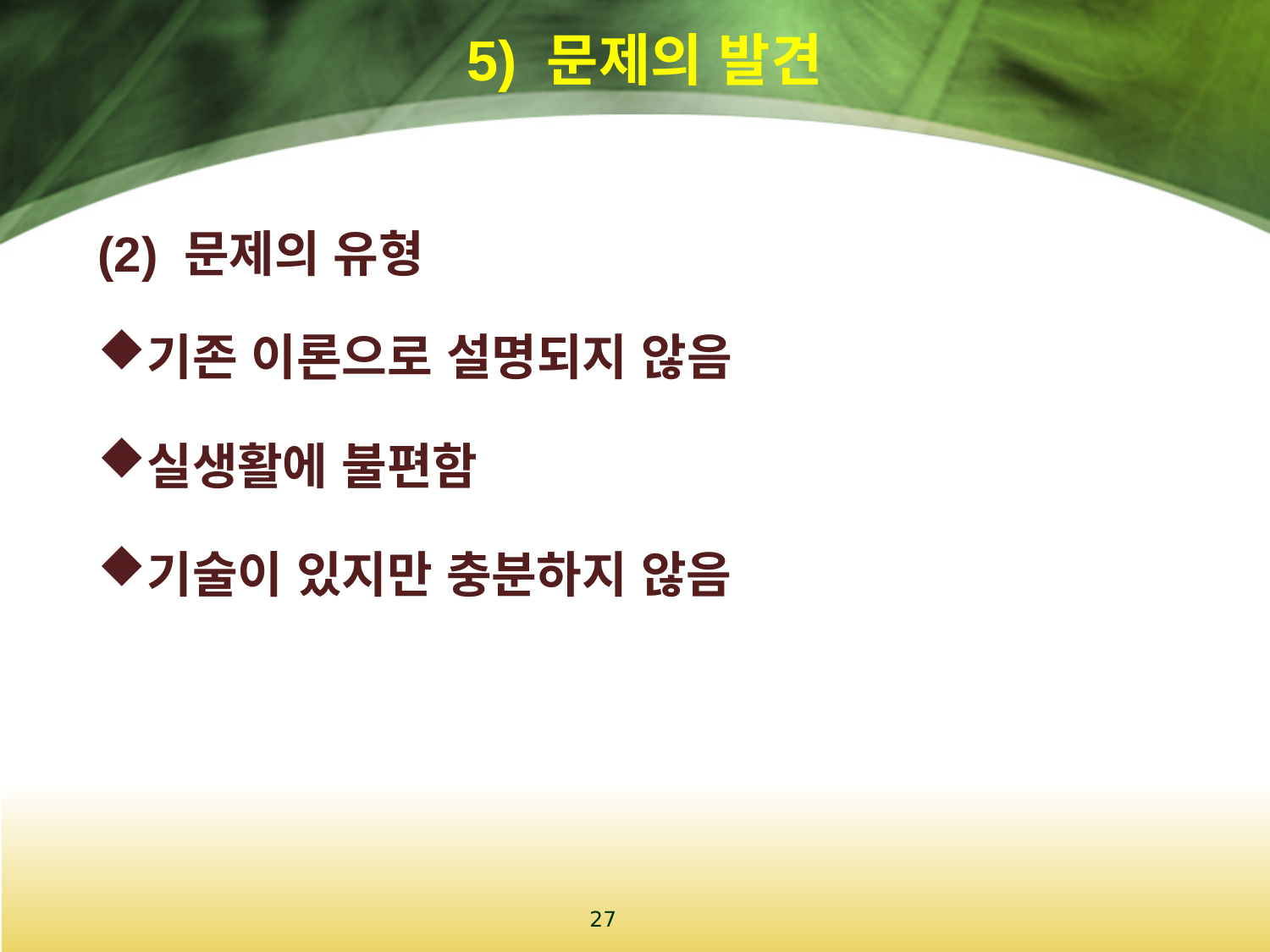

# 5) 문제의 발견
(2) 문제의 유형

기존 이론으로 설명되지 않음

실생활에 불편함

기술이 있지만 충분하지 않음

27